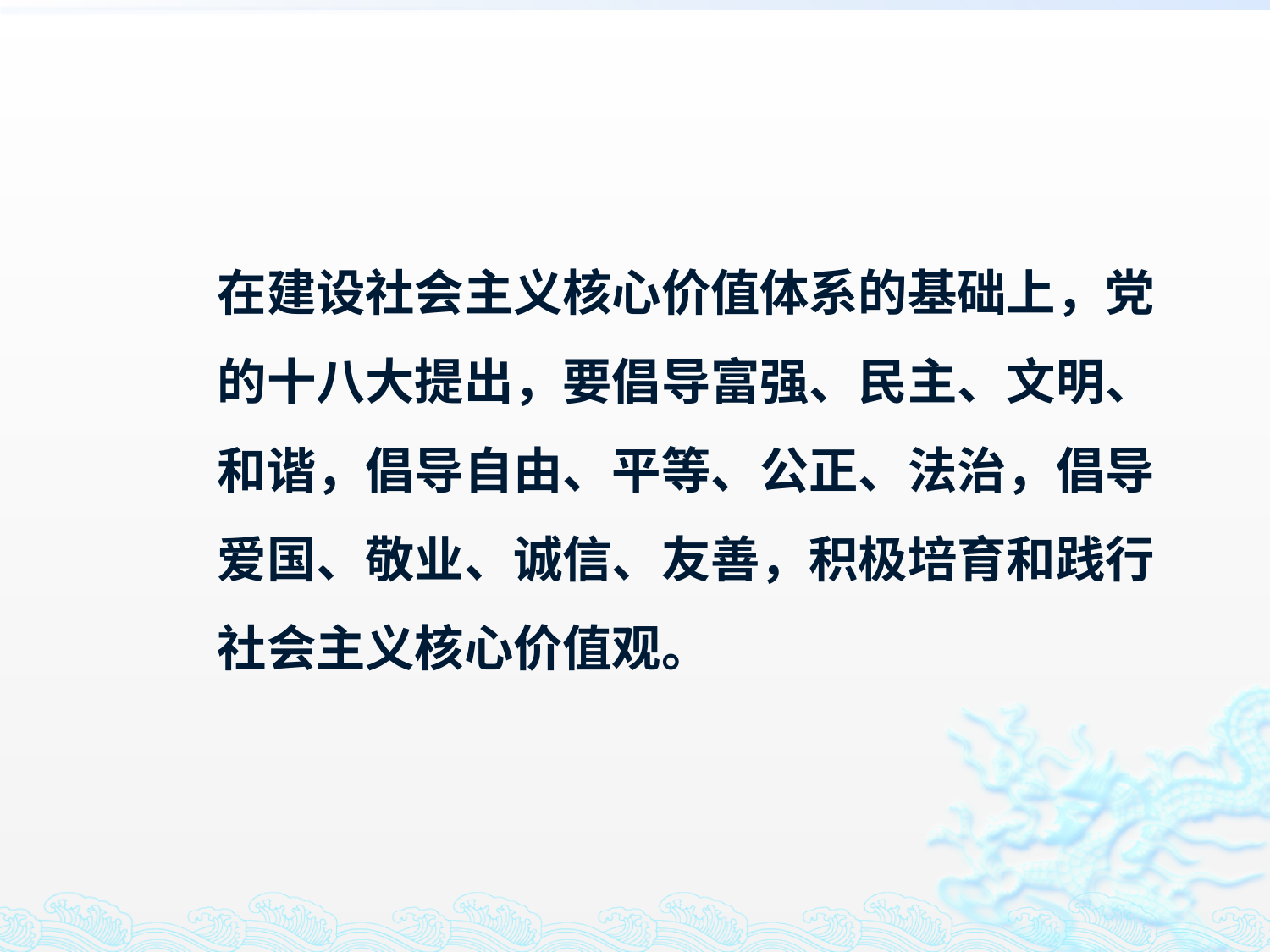

在建设社会主义核心价值体系的基础上，党的十八大提出，要倡导富强、民主、文明、和谐，倡导自由、平等、公正、法治，倡导爱国、敬业、诚信、友善，积极培育和践行社会主义核心价值观。